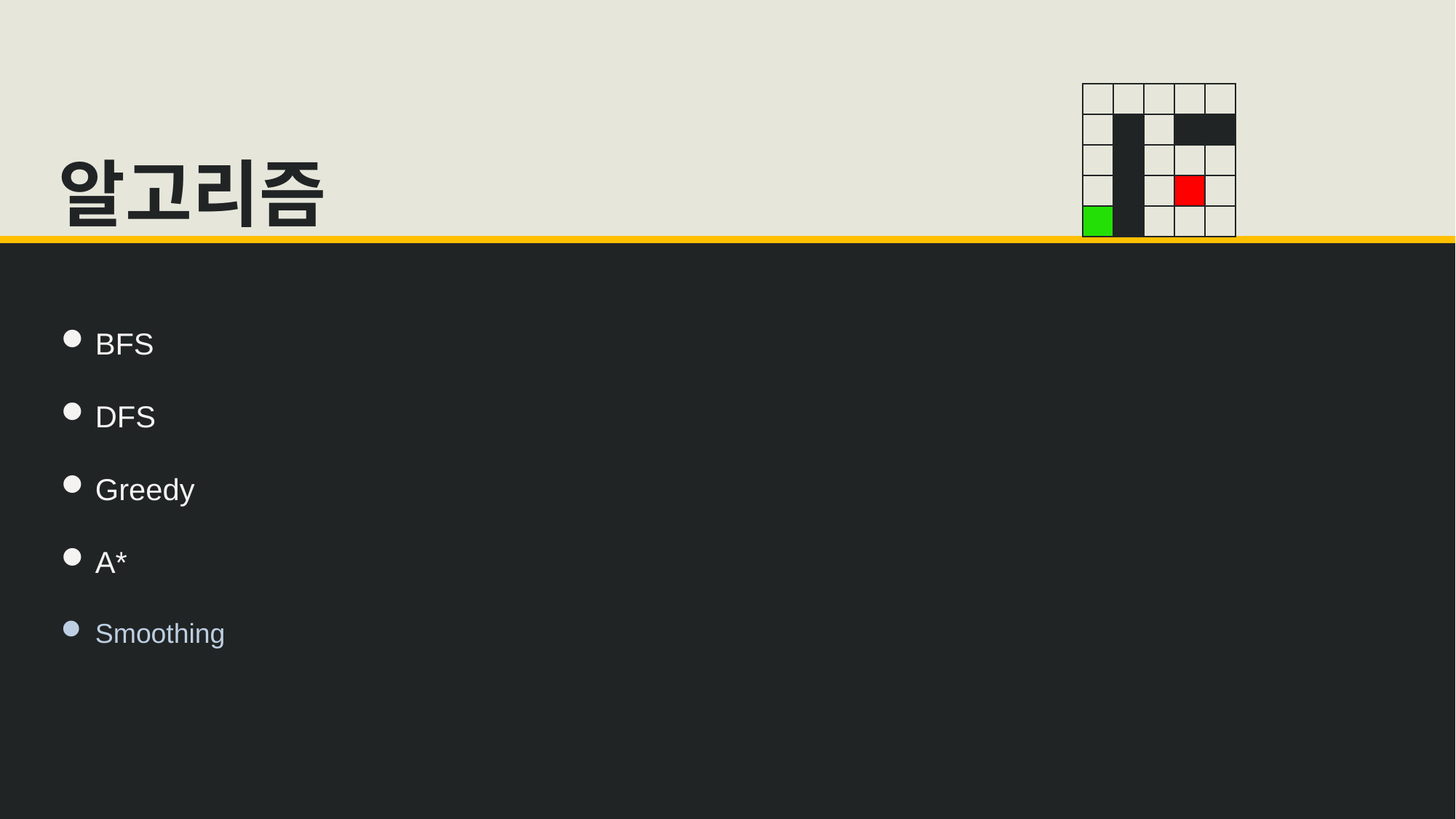

|  |  |  |  |  |
| --- | --- | --- | --- | --- |
|  |  |  |  |  |
|  |  |  |  |  |
|  |  |  |  |  |
|  |  |  |  |  |
알고리즘

BFS

DFS

Greedy

A*

Smoothing